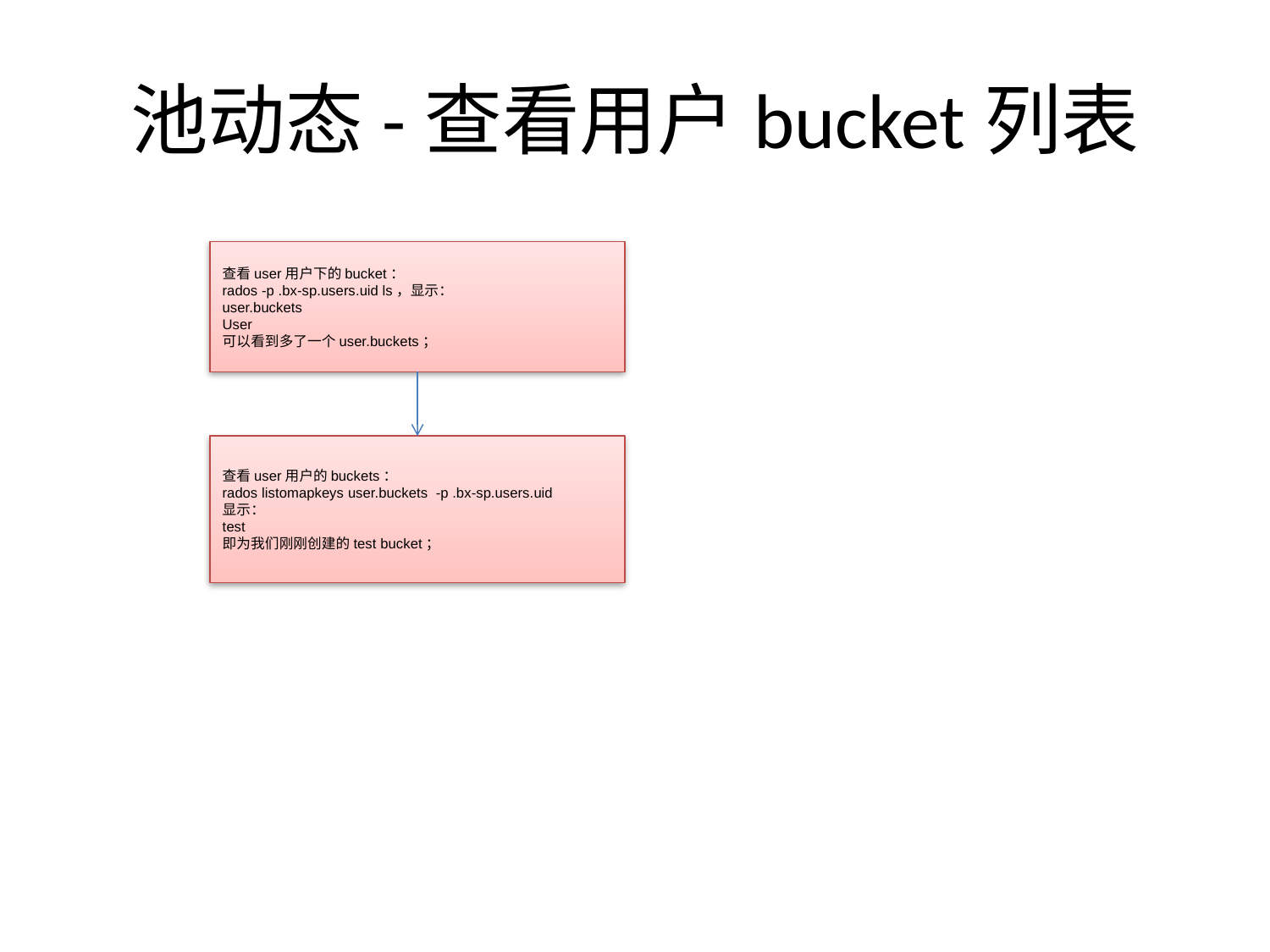

# 池动态-查看用户bucket列表
查看user用户下的bucket：
rados -p .bx-sp.users.uid ls，显示：
user.buckets
User
可以看到多了一个user.buckets；
查看user用户的buckets：
rados listomapkeys user.buckets  -p .bx-sp.users.uid
显示：
test
即为我们刚刚创建的test bucket；